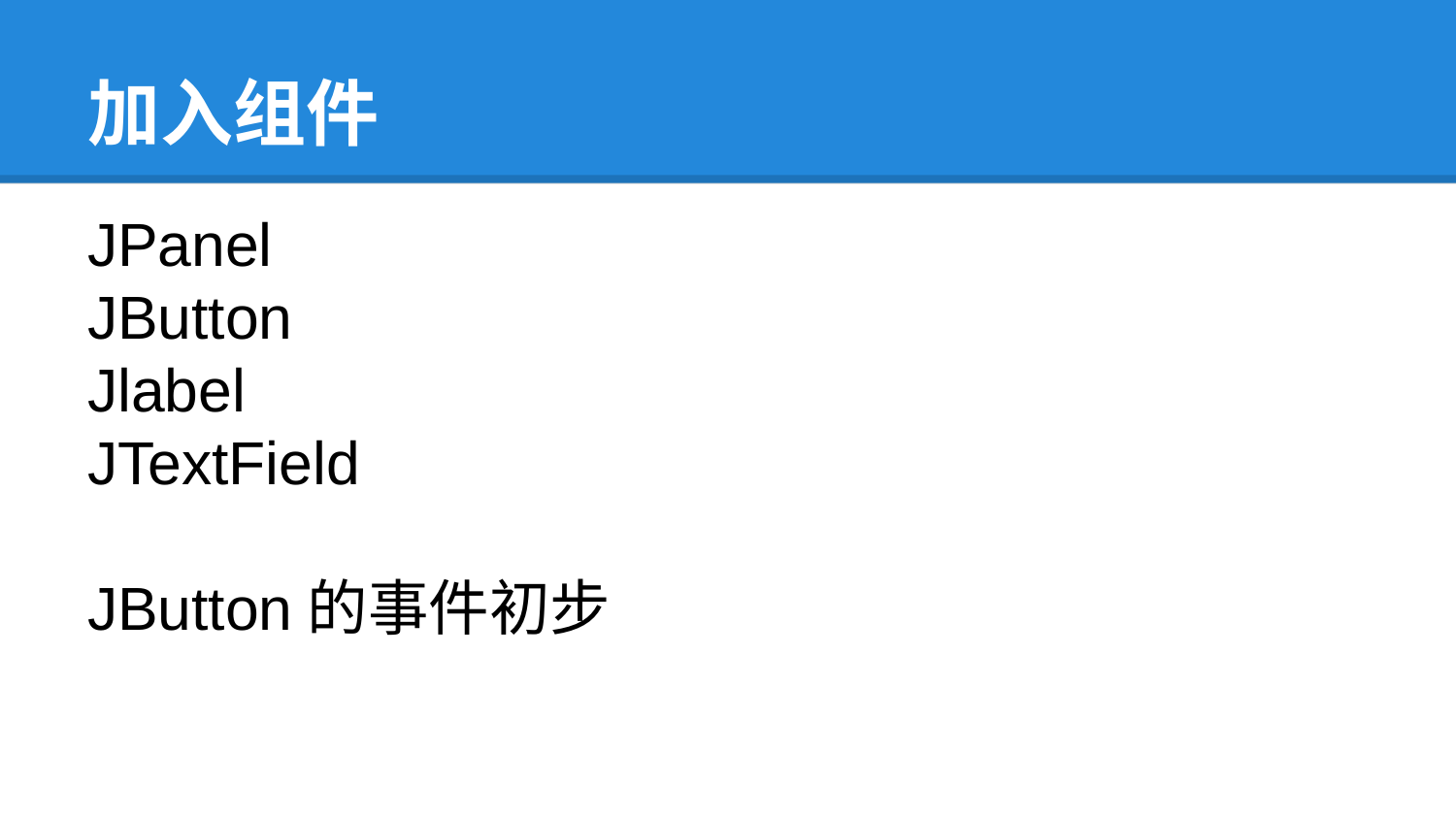

# 加入组件
JPanel
JButton
Jlabel
JTextField

JButton的事件初步